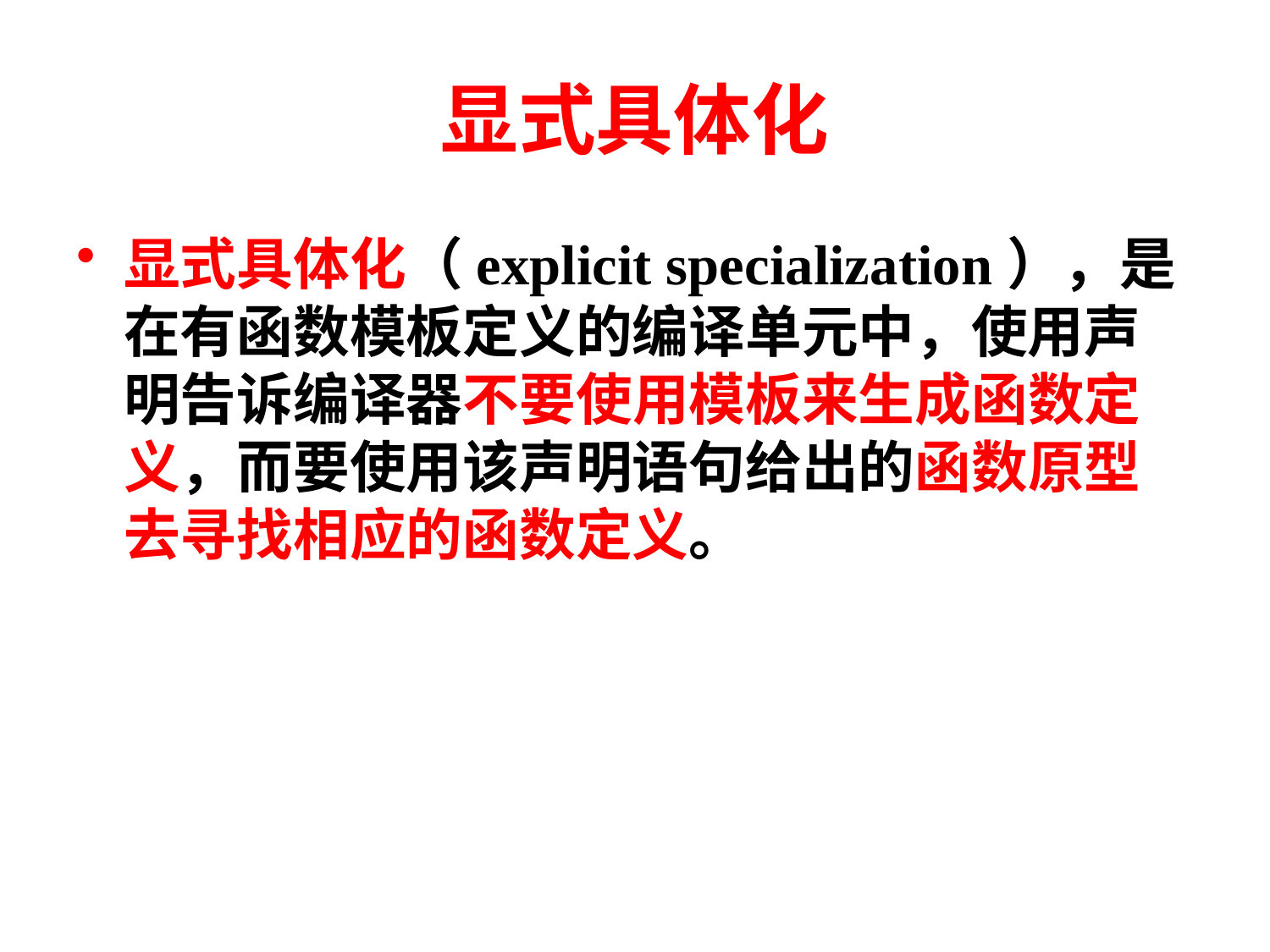

# 显式具体化
显式具体化（explicit specialization），是在有函数模板定义的编译单元中，使用声明告诉编译器不要使用模板来生成函数定义，而要使用该声明语句给出的函数原型去寻找相应的函数定义。